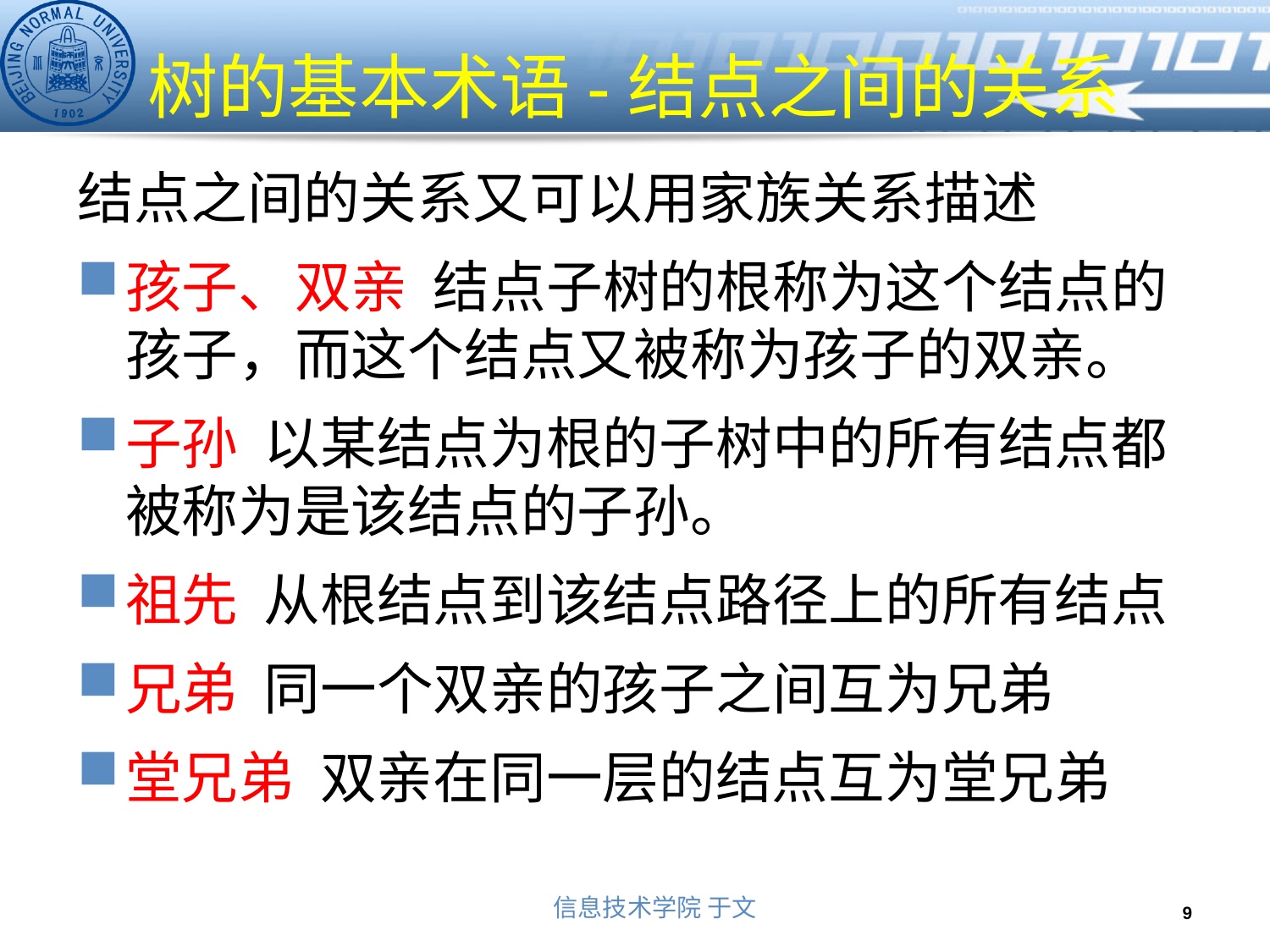

# 树的基本术语-结点之间的关系
结点之间的关系又可以用家族关系描述
孩子、双亲  结点子树的根称为这个结点的孩子，而这个结点又被称为孩子的双亲。
子孙  以某结点为根的子树中的所有结点都被称为是该结点的子孙。
祖先  从根结点到该结点路径上的所有结点
兄弟  同一个双亲的孩子之间互为兄弟
堂兄弟  双亲在同一层的结点互为堂兄弟

9